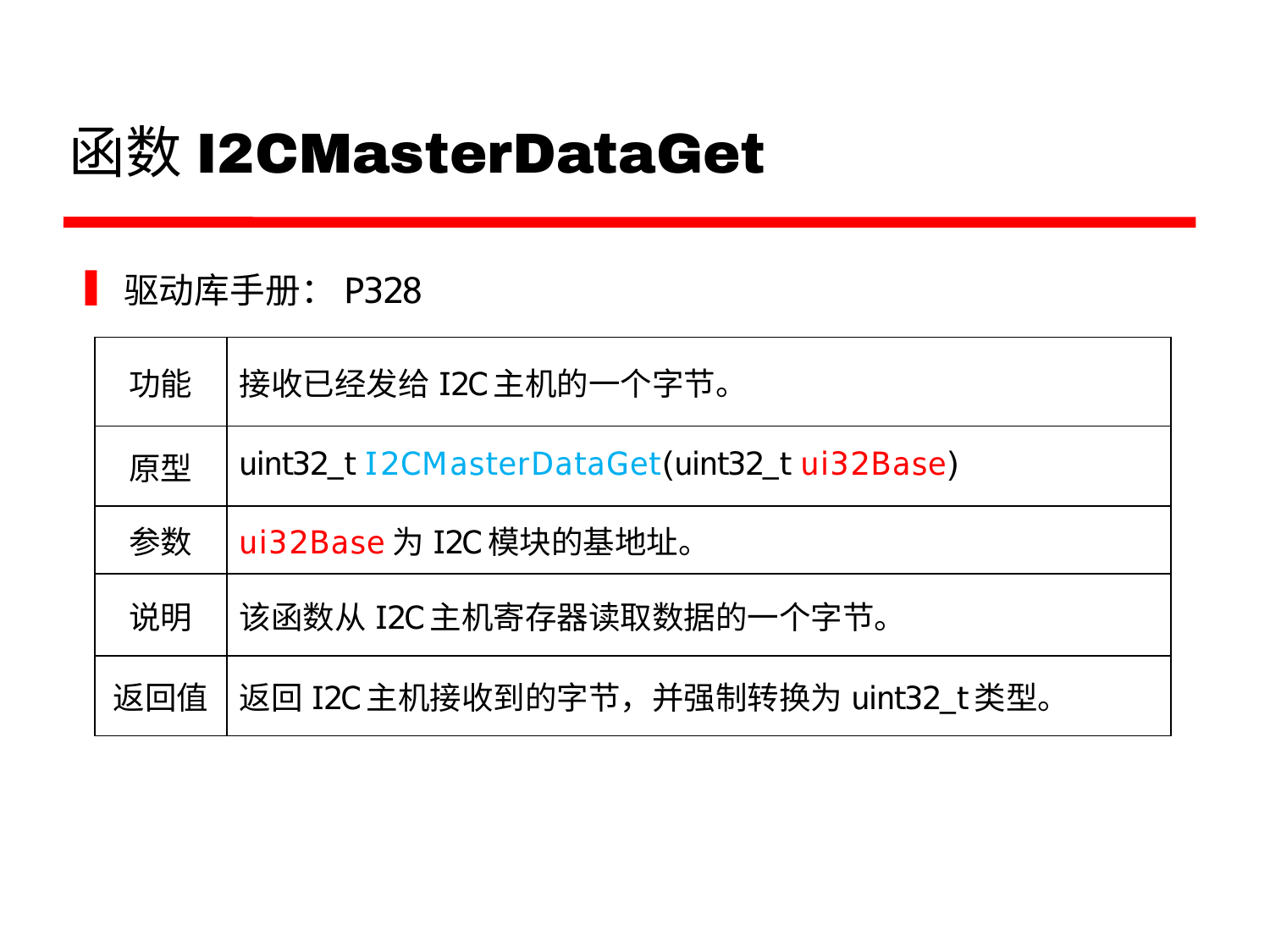

# 函数I2CMasterDataGet
驱动库手册：P328
| 功能 | 接收已经发给I2C主机的一个字节。 |
| --- | --- |
| 原型 | uint32\_t I2CMasterDataGet(uint32\_t ui32Base) |
| 参数 | ui32Base为I2C模块的基地址。 |
| 说明 | 该函数从I2C主机寄存器读取数据的一个字节。 |
| 返回值 | 返回I2C主机接收到的字节，并强制转换为uint32\_t类型。 |